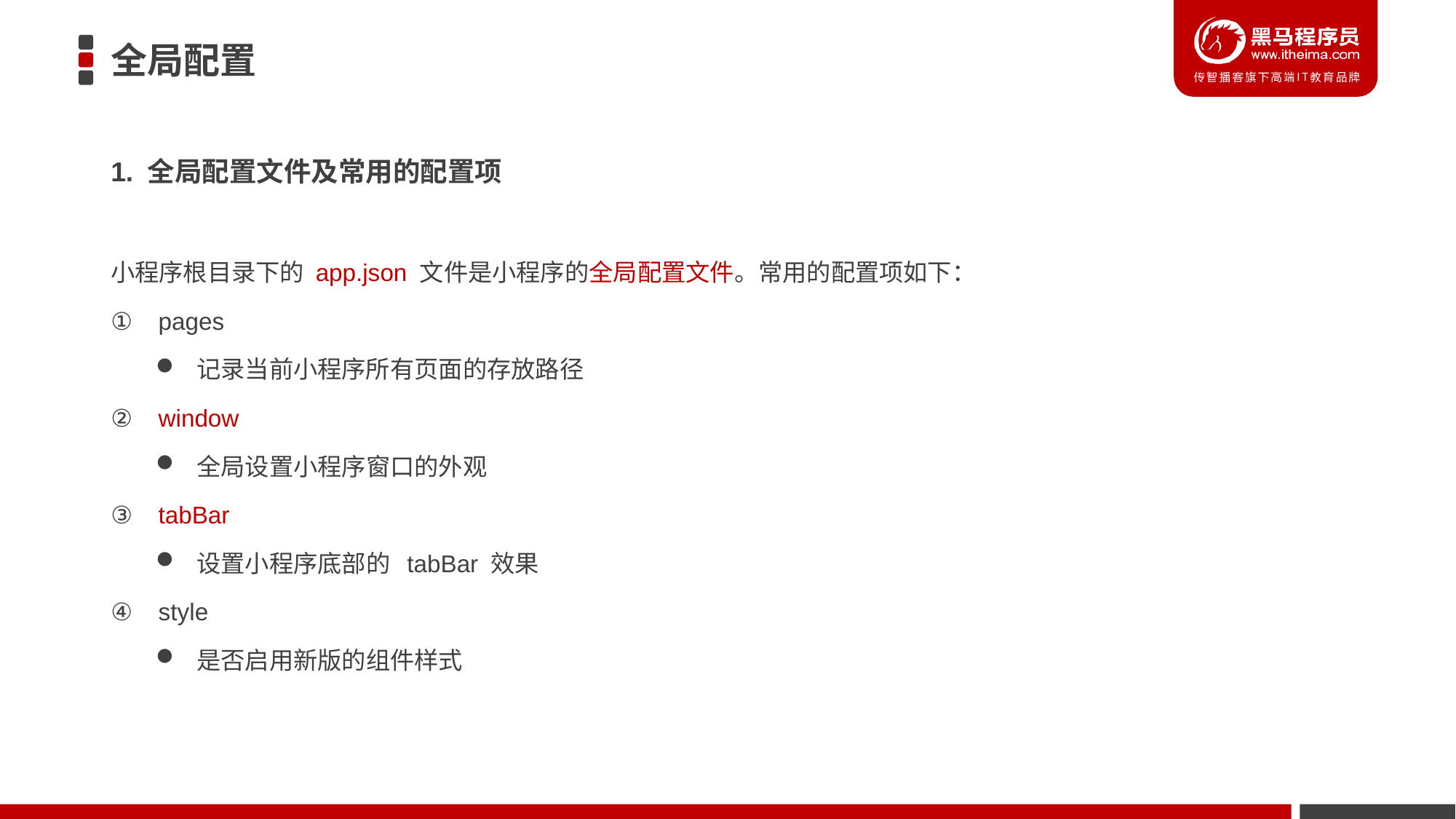

# 全局配置
1. 全局配置文件及常用的配置项
小程序根目录下的 app.json 文件是小程序的全局配置文件。常用的配置项如下：
 pages
记录当前小程序所有页面的存放路径
 window
全局设置小程序窗口的外观
 tabBar
设置小程序底部的  tabBar 效果
 style
是否启用新版的组件样式